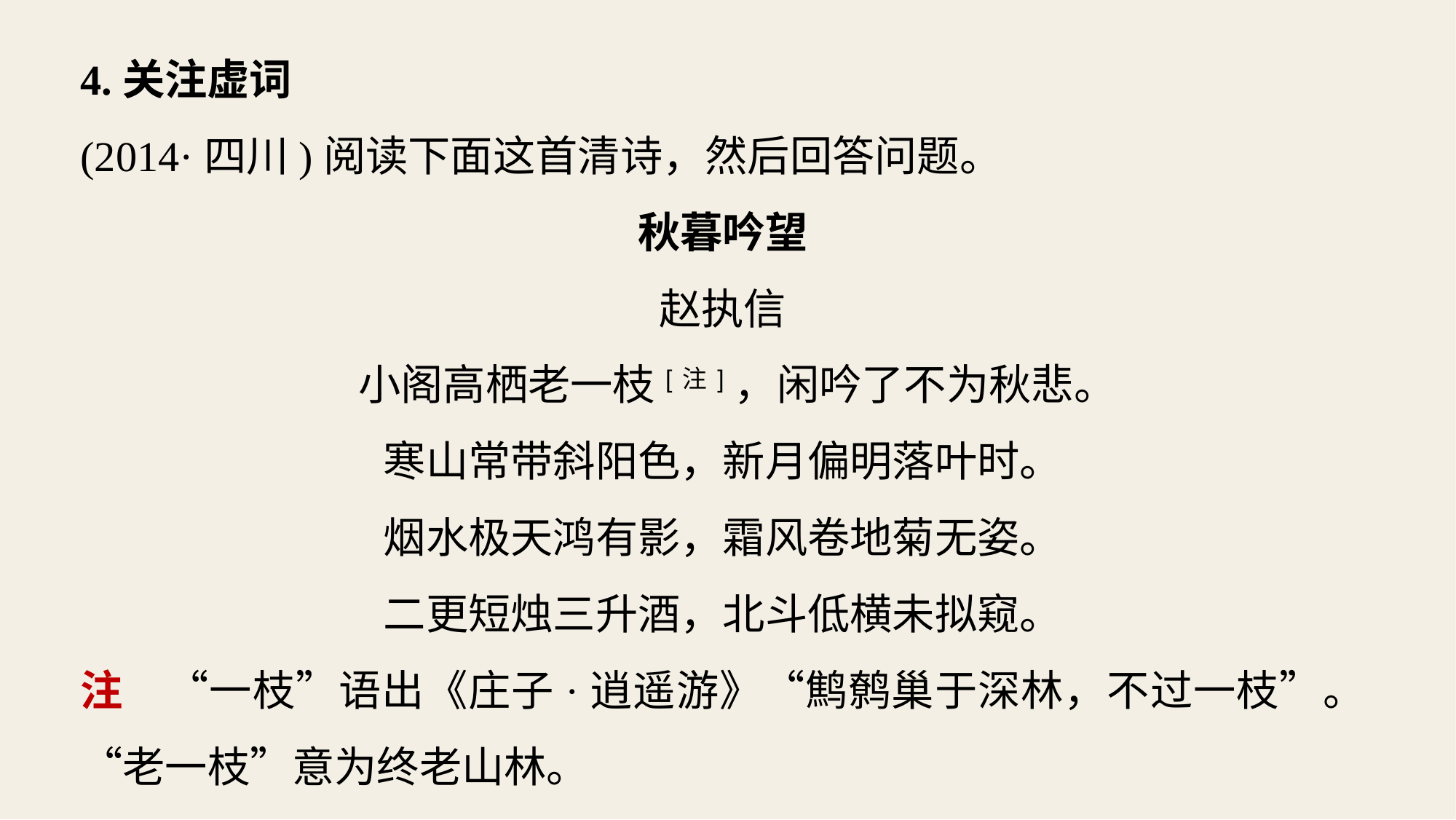

4.关注虚词
(2014·四川)阅读下面这首清诗，然后回答问题。
秋暮吟望
赵执信
  小阁高栖老一枝[注]，闲吟了不为秋悲。
寒山常带斜阳色，新月偏明落叶时。
烟水极天鸿有影，霜风卷地菊无姿。
二更短烛三升酒，北斗低横未拟窥。
注　“一枝”语出《庄子·逍遥游》“鹪鹩巢于深林，不过一枝”。“老一枝”意为终老山林。